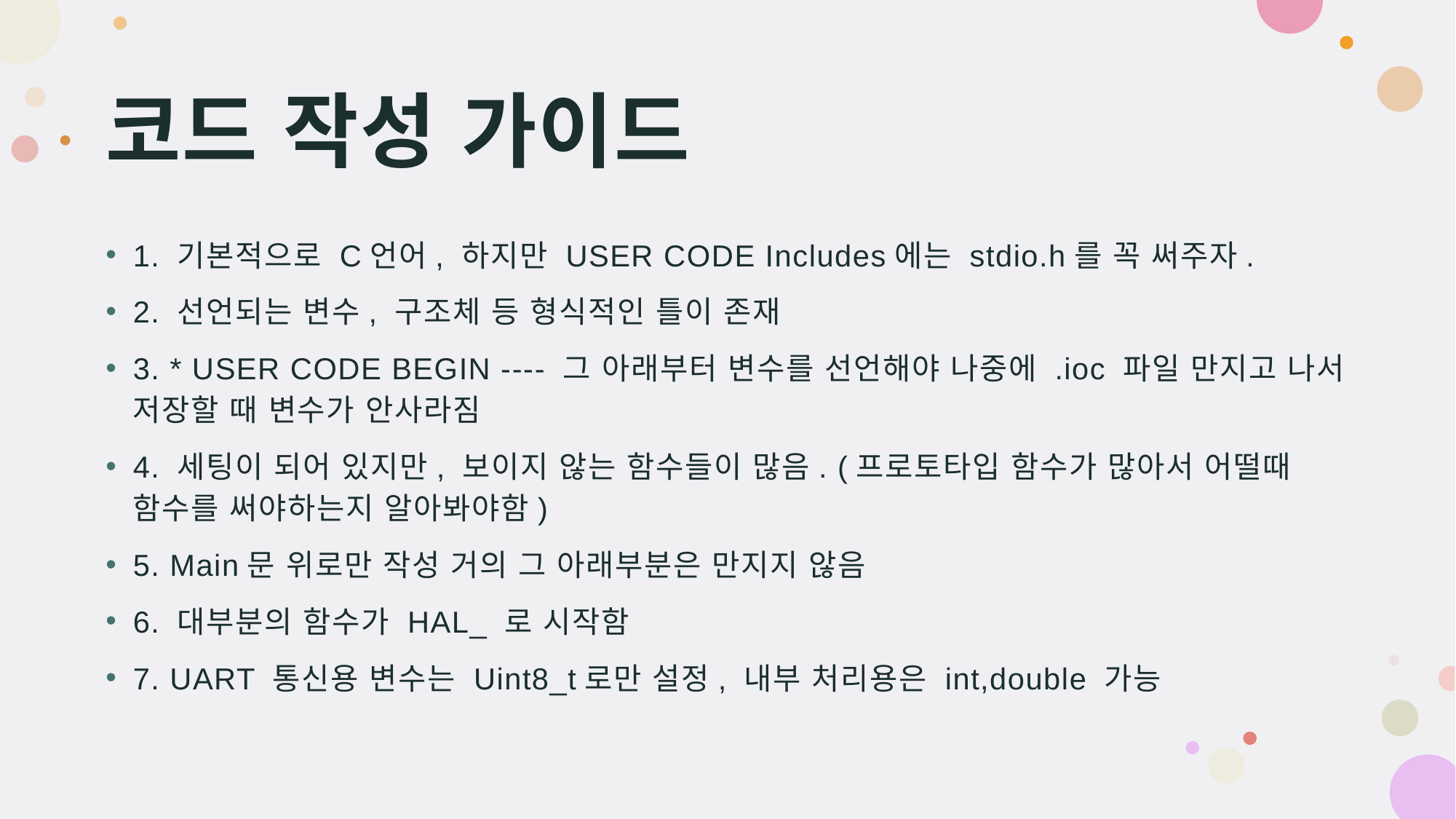

# 코드 작성 가이드
1. 기본적으로 C언어, 하지만 USER CODE Includes에는 stdio.h를 꼭 써주자.
2. 선언되는 변수, 구조체 등 형식적인 틀이 존재
3. * USER CODE BEGIN ---- 그 아래부터 변수를 선언해야 나중에 .ioc 파일 만지고 나서 저장할 때 변수가 안사라짐
4. 세팅이 되어 있지만, 보이지 않는 함수들이 많음. (프로토타입 함수가 많아서 어떨때 함수를 써야하는지 알아봐야함)
5. Main문 위로만 작성 거의 그 아래부분은 만지지 않음
6. 대부분의 함수가 HAL_ 로 시작함
7. UART 통신용 변수는 Uint8_t로만 설정, 내부 처리용은 int,double 가능